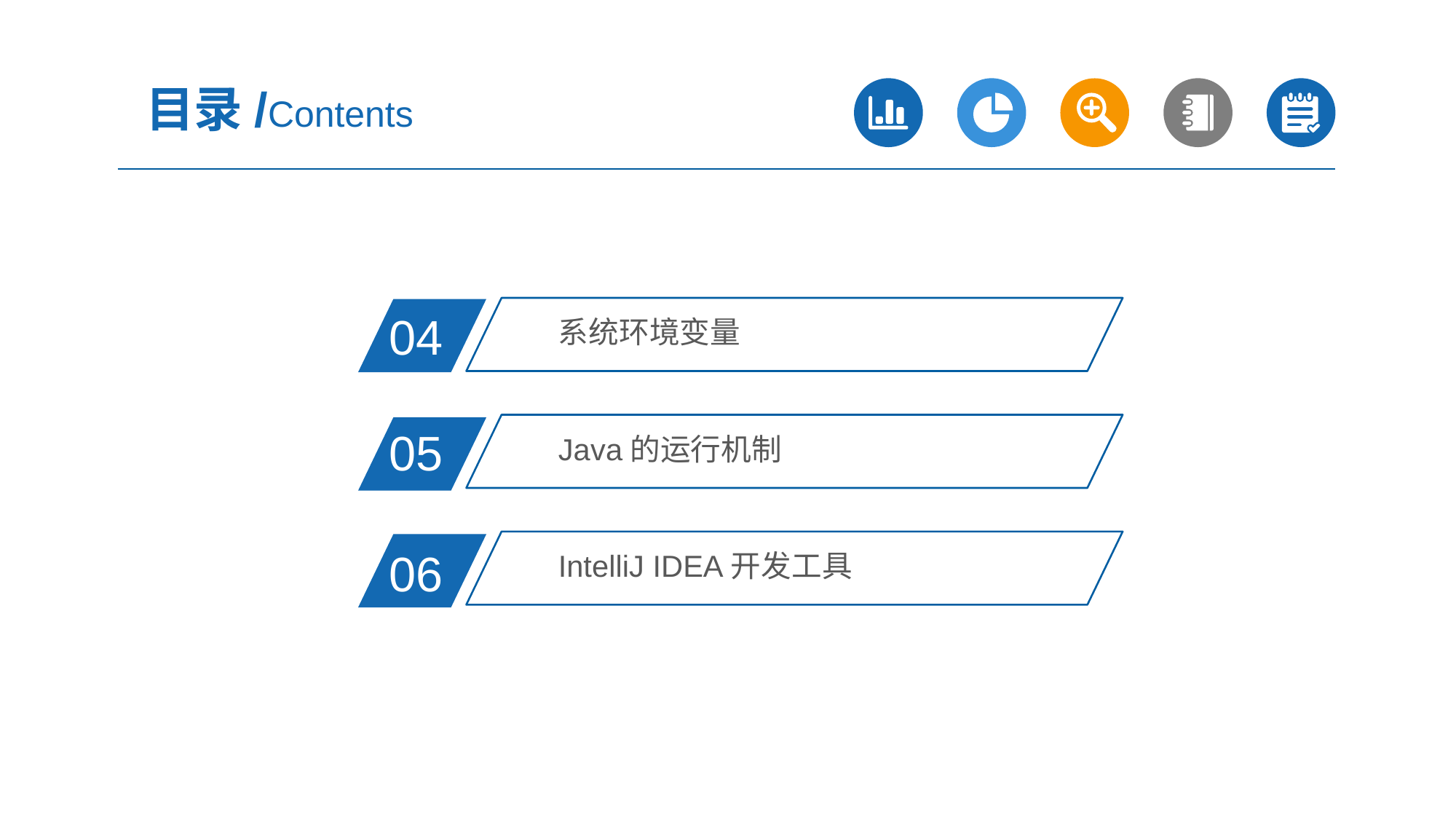

目录/Contents

系统环境变量

04

Java的运行机制
05

IntelliJ IDEA开发工具

06